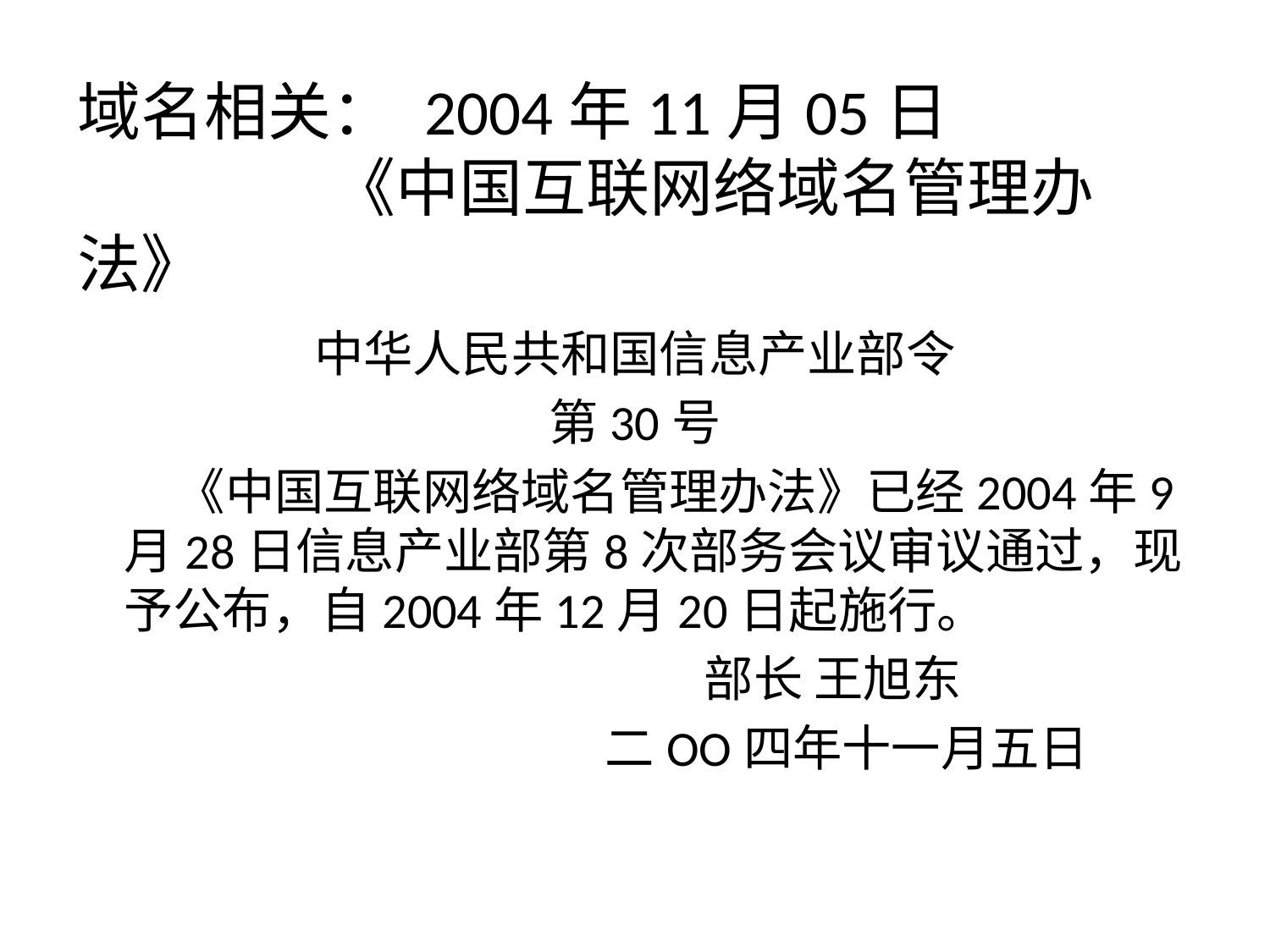

# 域名相关： 2004年11月05日 《中国互联网络域名管理办法》
中华人民共和国信息产业部令
第30号
        《中国互联网络域名管理办法》已经2004年9月28日信息产业部第8次部务会议审议通过，现予公布，自2004年12月20日起施行。
                                                        部长 王旭东
                                               二OO四年十一月五日